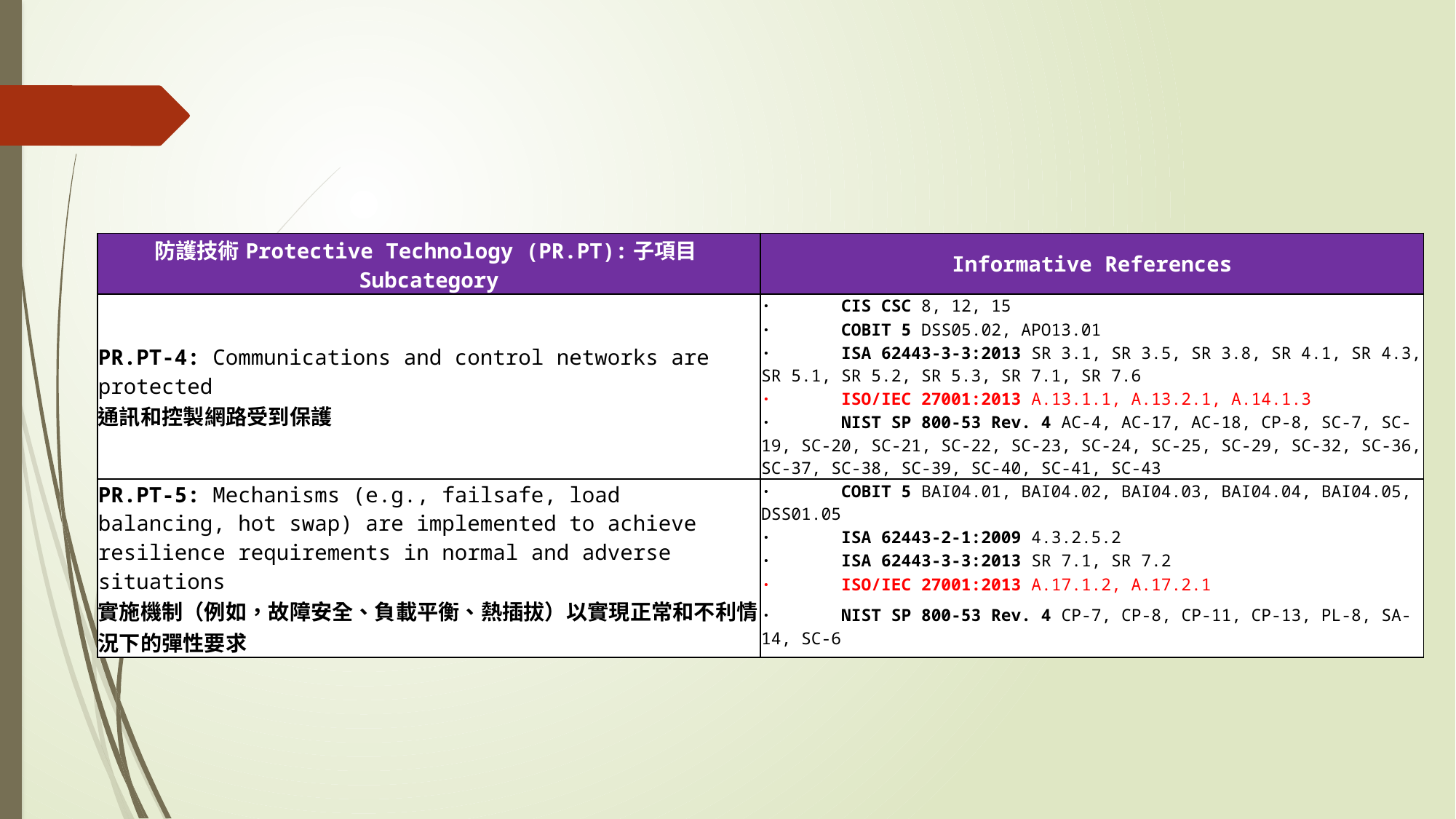

| 防護技術Protective Technology (PR.PT):子項目Subcategory | Informative References |
| --- | --- |
| PR.PT-4: Communications and control networks are protected 通訊和控製網路受到保護 | ·       CIS CSC 8, 12, 15 |
|  | ·       COBIT 5 DSS05.02, APO13.01 |
|  | ·       ISA 62443-3-3:2013 SR 3.1, SR 3.5, SR 3.8, SR 4.1, SR 4.3, SR 5.1, SR 5.2, SR 5.3, SR 7.1, SR 7.6 |
|  | ·       ISO/IEC 27001:2013 A.13.1.1, A.13.2.1, A.14.1.3 |
|  | ·       NIST SP 800-53 Rev. 4 AC-4, AC-17, AC-18, CP-8, SC-7, SC-19, SC-20, SC-21, SC-22, SC-23, SC-24, SC-25, SC-29, SC-32, SC-36, SC-37, SC-38, SC-39, SC-40, SC-41, SC-43 |
| PR.PT-5: Mechanisms (e.g., failsafe, load balancing, hot swap) are implemented to achieve resilience requirements in normal and adverse situations 實施機制（例如，故障安全、負載平衡、熱插拔）以實現正常和不利情況下的彈性要求 | ·       COBIT 5 BAI04.01, BAI04.02, BAI04.03, BAI04.04, BAI04.05, DSS01.05 |
|  | ·       ISA 62443-2-1:2009 4.3.2.5.2 |
|  | ·       ISA 62443-3-3:2013 SR 7.1, SR 7.2 |
|  | ·       ISO/IEC 27001:2013 A.17.1.2, A.17.2.1 |
|  | ·       NIST SP 800-53 Rev. 4 CP-7, CP-8, CP-11, CP-13, PL-8, SA-14, SC-6 |